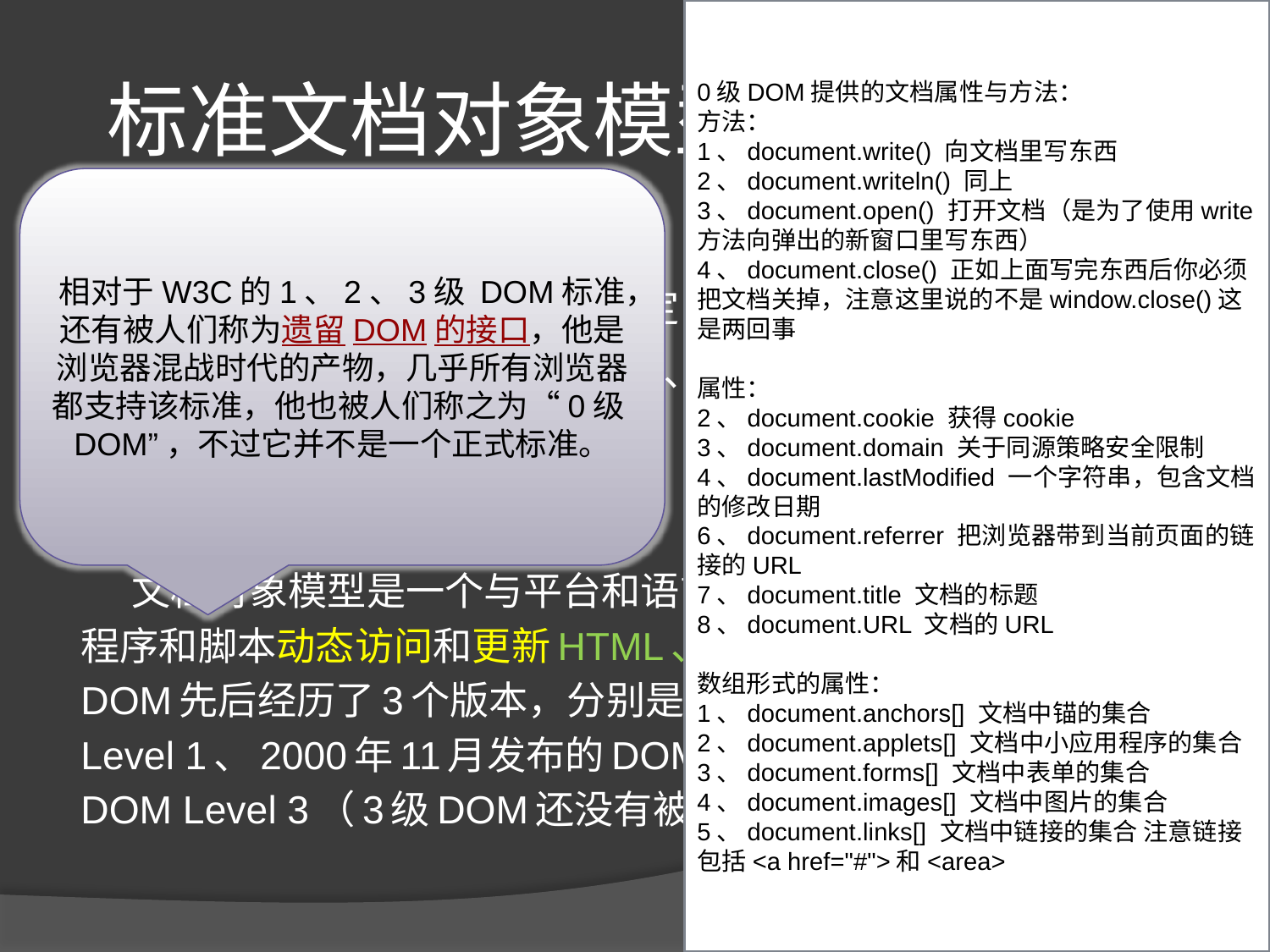

0级DOM提供的文档属性与方法：
方法：
1、document.write() 向文档里写东西
2、document.writeln() 同上
3、document.open() 打开文档（是为了使用write方法向弹出的新窗口里写东西）
4、document.close() 正如上面写完东西后你必须把文档关掉，注意这里说的不是window.close()这是两回事
属性：
2、document.cookie 获得cookie
3、document.domain 关于同源策略安全限制
4、document.lastModified 一个字符串，包含文档的修改日期
6、document.referrer 把浏览器带到当前页面的链接的URL
7、document.title 文档的标题
8、document.URL 文档的URL
数组形式的属性：
1、document.anchors[] 文档中锚的集合
2、document.applets[] 文档中小应用程序的集合
3、document.forms[] 文档中表单的集合
4、document.images[] 文档中图片的集合
5、document.links[] 文档中链接的集合 注意链接包括<a href="#">和<area>
# 标准文档对象模型W3C DOM
相对于W3C的1、2、3级 DOM标准，还有被人们称为遗留DOM的接口，他是浏览器混战时代的产物，几乎所有浏览器都支持该标准，他也被人们称之为“0级DOM”，不过它并不是一个正式标准。
W3C：
		万维网联盟，是对网络标准制定的一个非赢利
组织，像HTML、XHTML、CSS、XML的标准就是
由W3C来定制。

DOM:
		文档对象模型是一个与平台和语言无关的接口。将允许
程序和脚本动态访问和更新HTML、XML的内容，结构和风格。
DOM先后经历了3个版本，分别是1998年10月发布DOM
Level 1、2000年11月发布的DOM Level 2和2003年发布的
DOM Level 3（3级DOM还没有被广泛支持）。